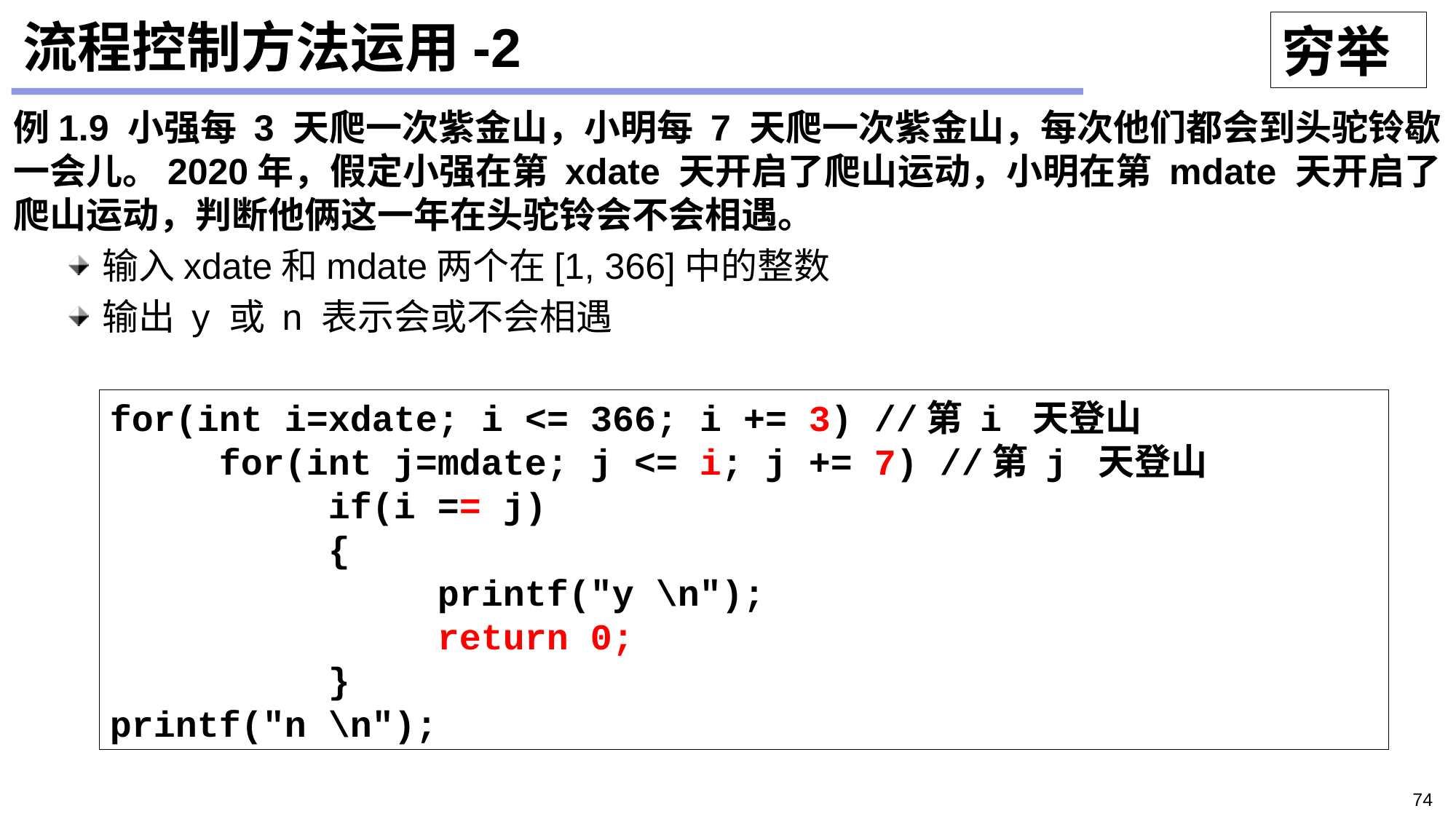

# 流程控制方法运用-2
穷举
例1.9 小强每 3 天爬一次紫金山，小明每 7 天爬一次紫金山，每次他们都会到头驼铃歇一会儿。2020年，假定小强在第 xdate 天开启了爬山运动，小明在第 mdate 天开启了爬山运动，判断他俩这一年在头驼铃会不会相遇。
输入xdate和mdate两个在[1, 366]中的整数
输出 y 或 n 表示会或不会相遇

for(int i=xdate; i <= 366; i += 3) //第 i 天登山
 	for(int j=mdate; j <= i; j += 7) //第 j 天登山
 		if(i == j)
 		{
 			printf("y \n");
 			return 0;
 		}
printf("n \n");
74